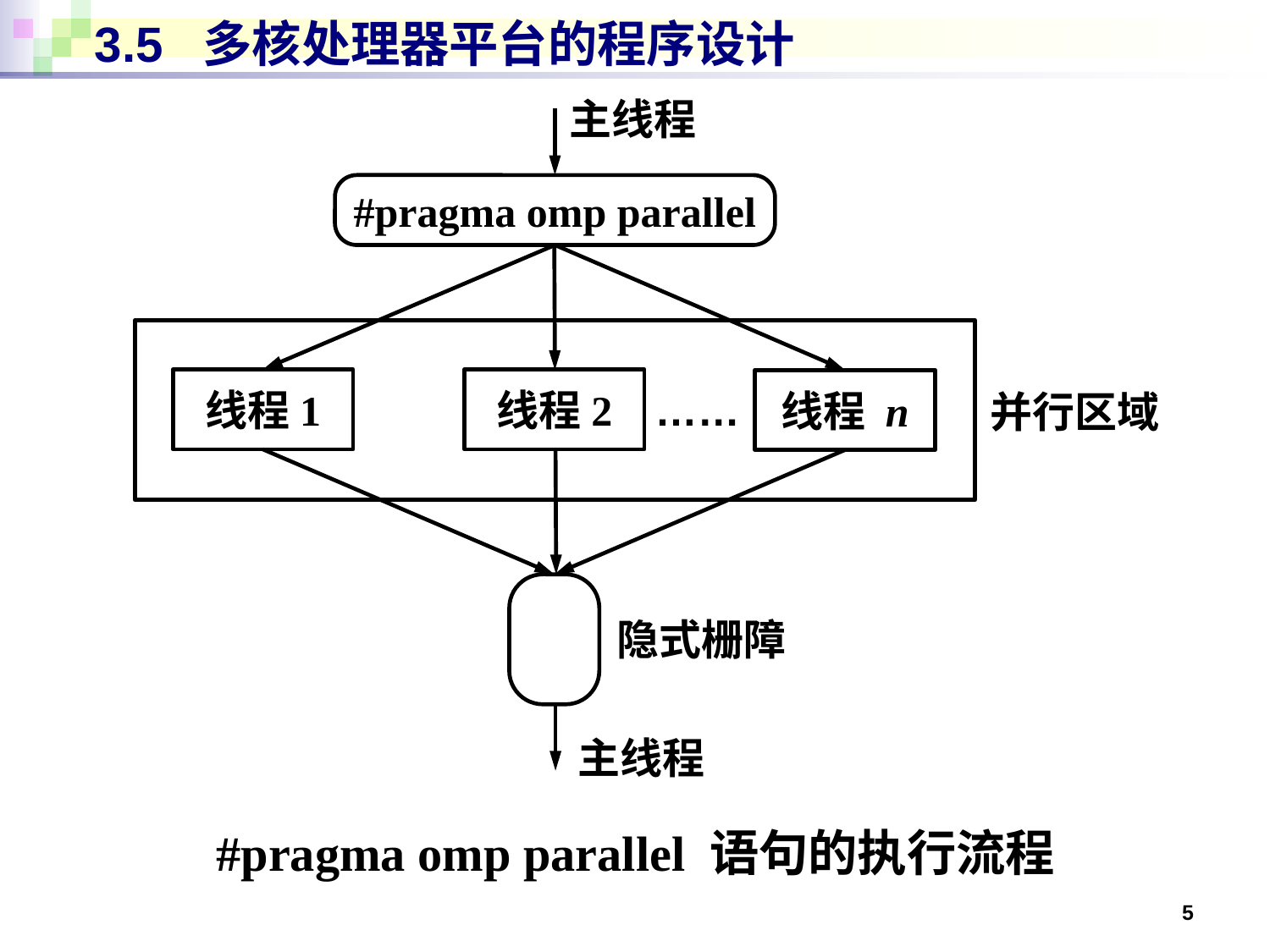

# 3.5  多核处理器平台的程序设计
主线程
#pragma omp parallel

线程1
线程2
线程 n
……
并行区域

隐式栅障
主线程
#pragma omp parallel 语句的执行流程
5